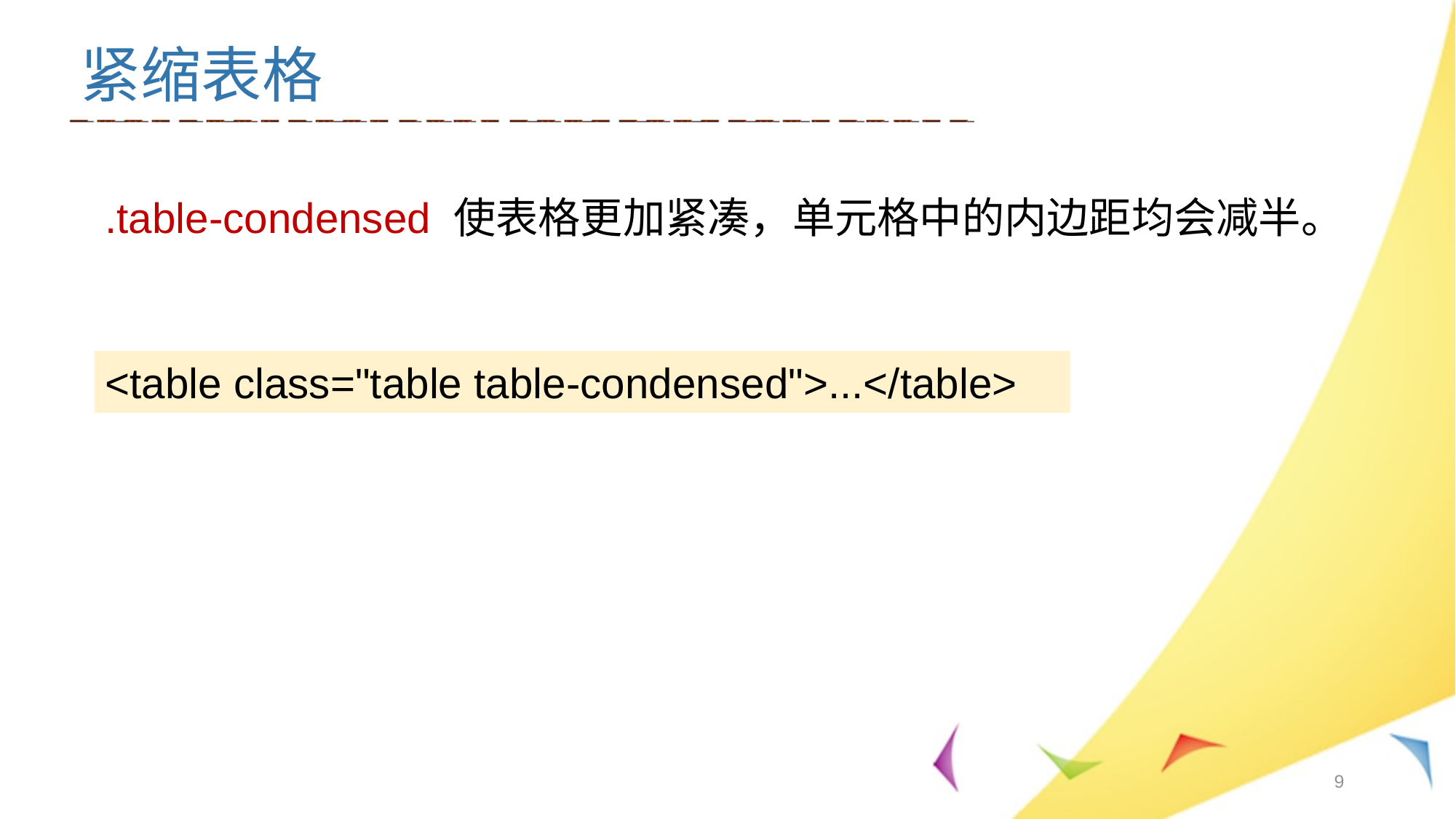

紧缩表格
.table-condensed 使表格更加紧凑，单元格中的内边距均会减半。
<table class="table table-condensed">...</table>
9